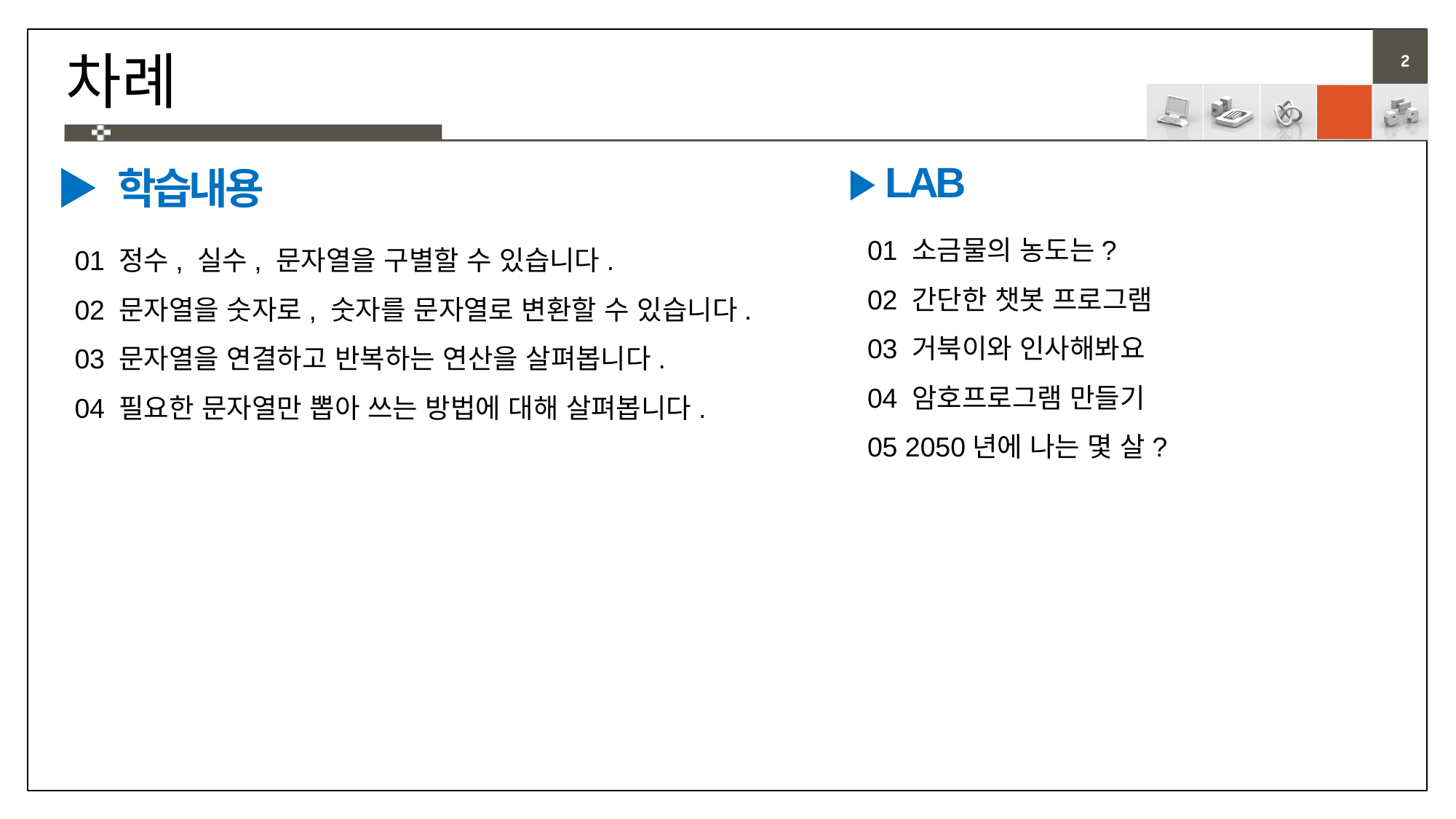

# 차례
▶ LAB
▶ 학습내용
01 소금물의 농도는?
02 간단한 챗봇 프로그램
03 거북이와 인사해봐요
04 암호프로그램 만들기
05 2050년에 나는 몇 살?
01 정수, 실수, 문자열을 구별할 수 있습니다.
02 문자열을 숫자로, 숫자를 문자열로 변환할 수 있습니다.
03 문자열을 연결하고 반복하는 연산을 살펴봅니다.
04 필요한 문자열만 뽑아 쓰는 방법에 대해 살펴봅니다.